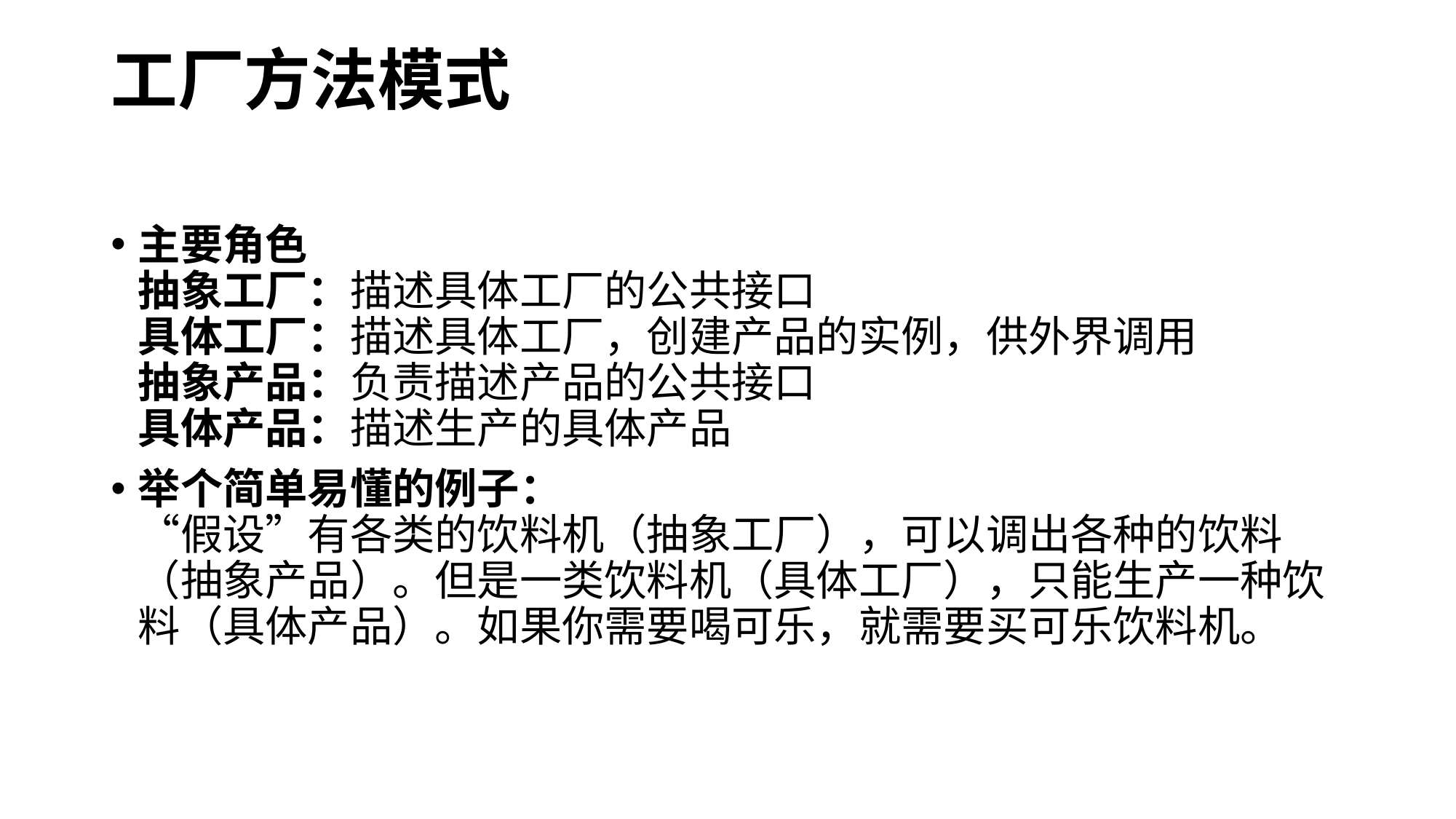

# 工厂方法模式
主要角色
抽象工厂：描述具体工厂的公共接口
具体工厂：描述具体工厂，创建产品的实例，供外界调用
抽象产品：负责描述产品的公共接口
具体产品：描述生产的具体产品
举个简单易懂的例子：
“假设”有各类的饮料机（抽象工厂），可以调出各种的饮料（抽象产品）。但是一类饮料机（具体工厂），只能生产一种饮料（具体产品）。如果你需要喝可乐，就需要买可乐饮料机。